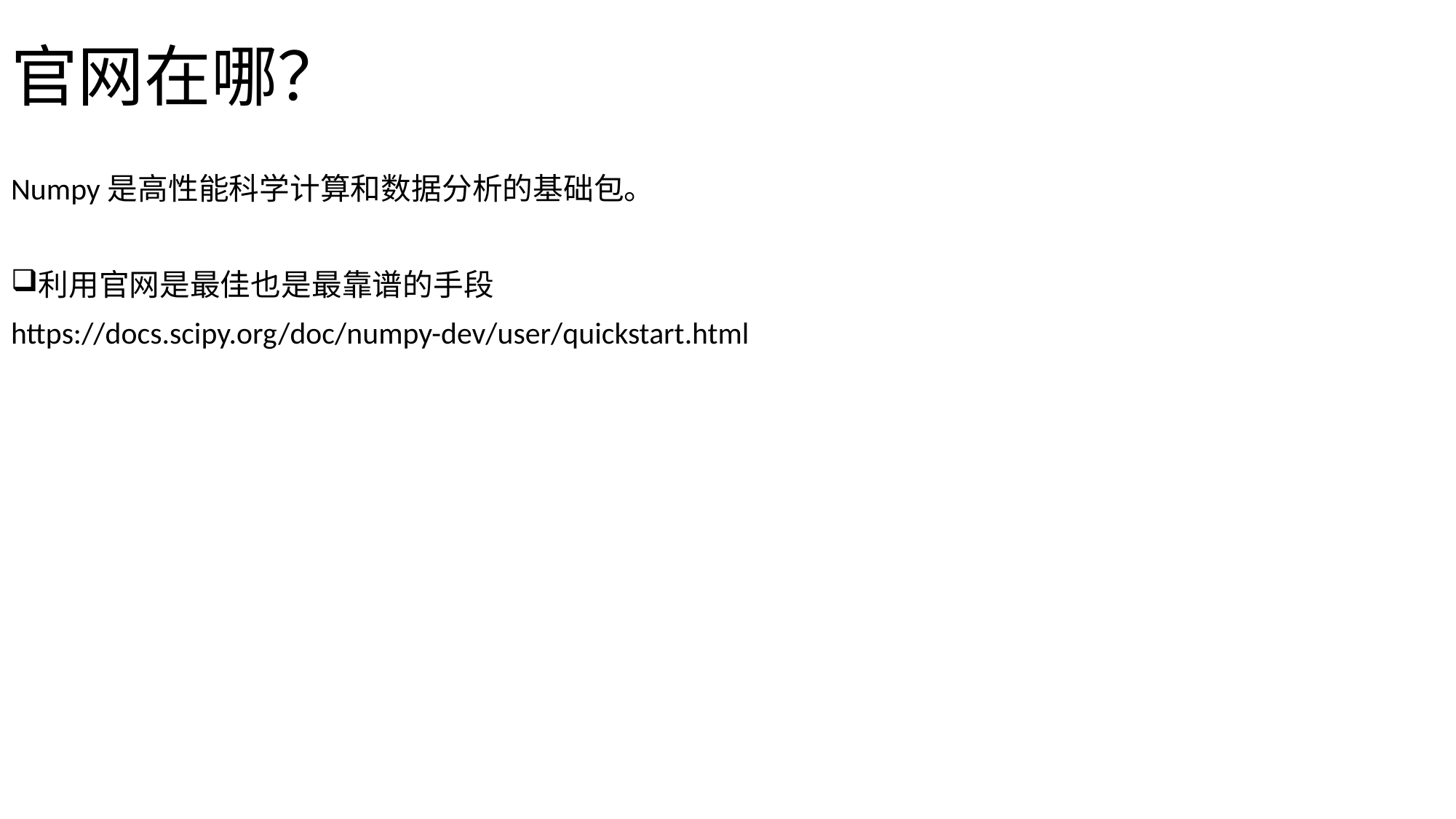

# 官网在哪？

Numpy是高性能科学计算和数据分析的基础包。

利用官网是最佳也是最靠谱的手段
https://docs.scipy.org/doc/numpy-dev/user/quickstart.html